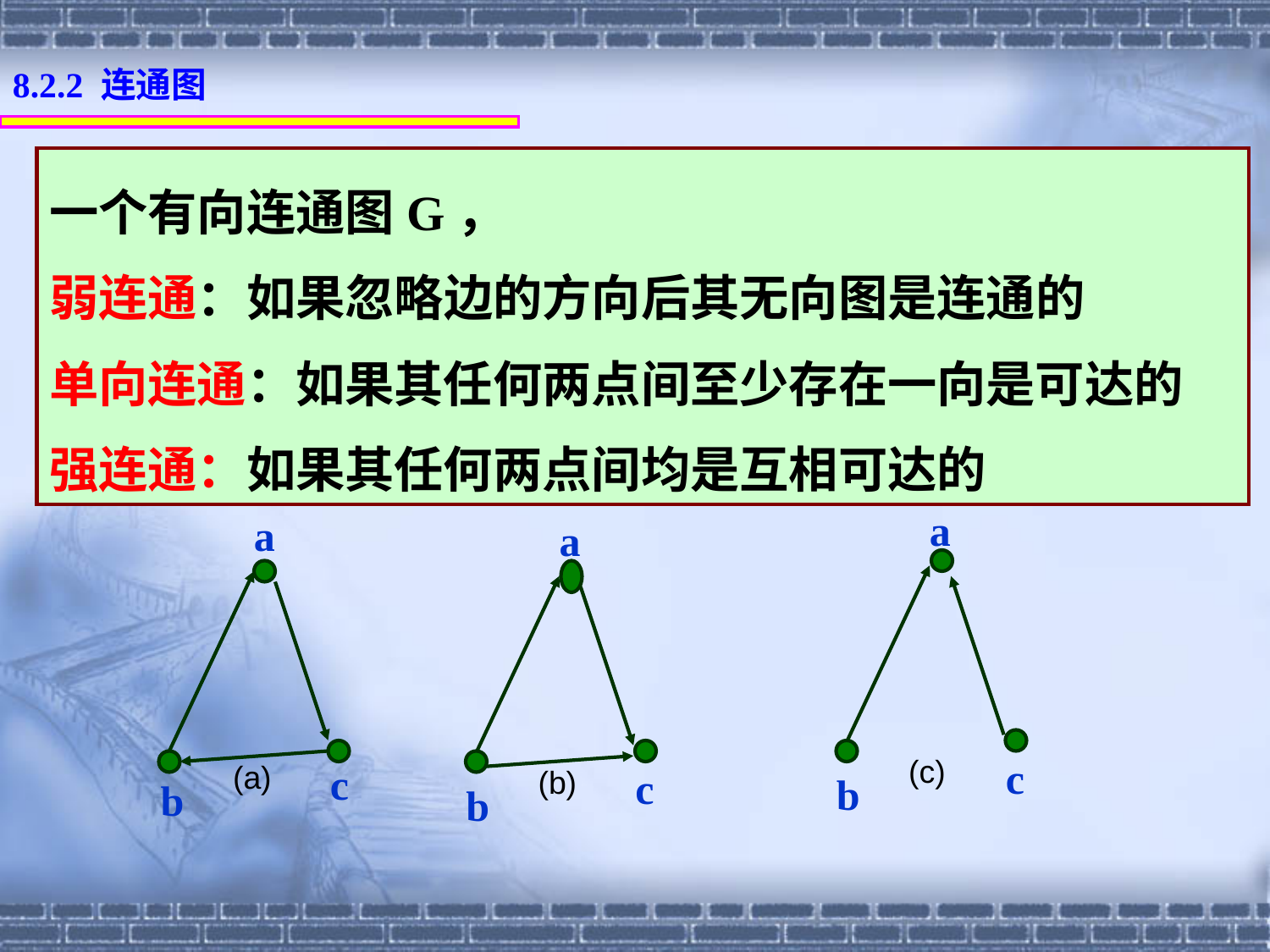

8.2.2 连通图

一个有向连通图G，
弱连通：如果忽略边的方向后其无向图是连通的
单向连通：如果其任何两点间至少存在一向是可达的
强连通：如果其任何两点间均是互相可达的
a

(c)
c
b
a

(a)
c
b
a

(b)
c
b